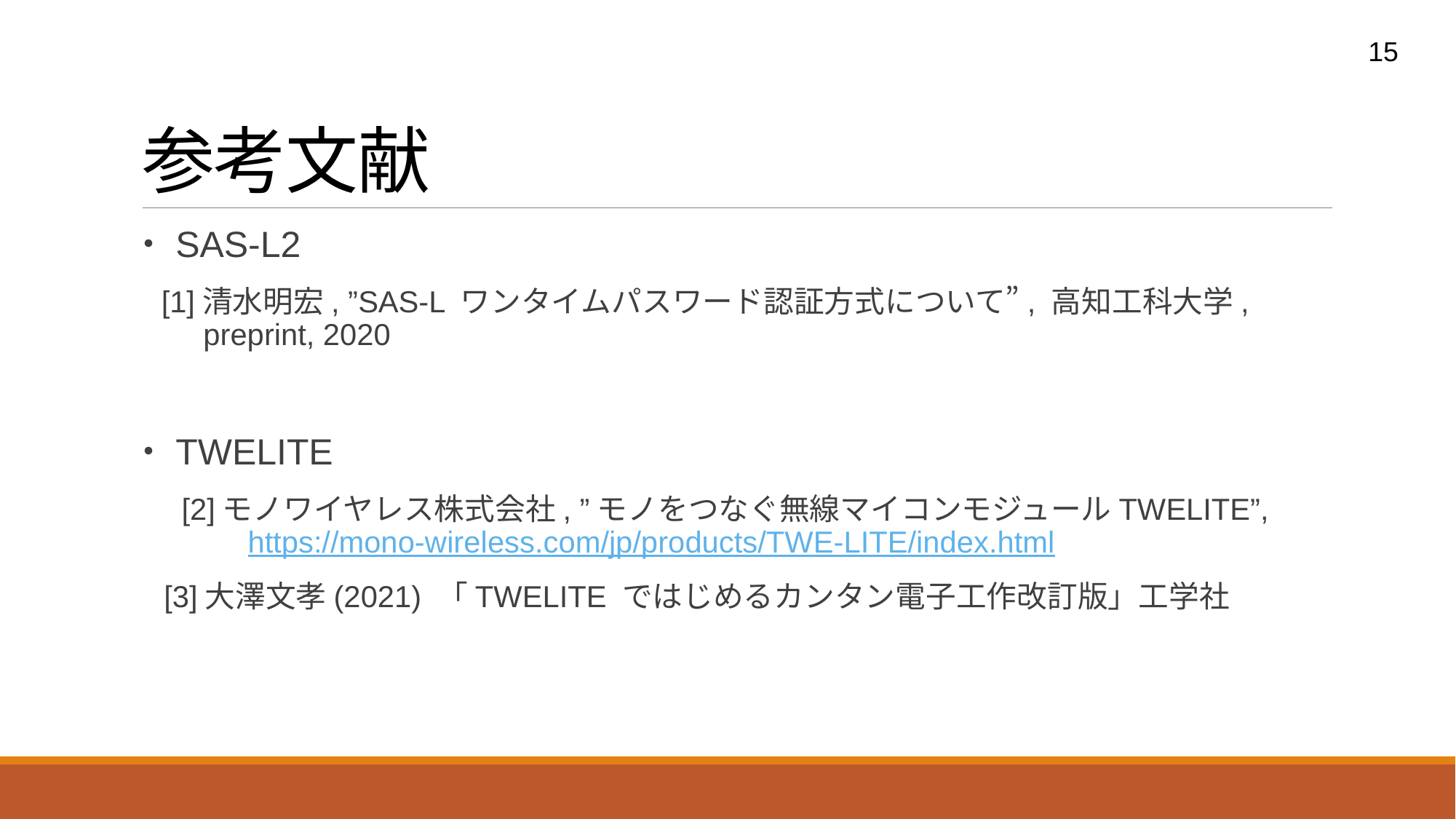

15
# 参考文献
・SAS-L2
     [1]清水明宏, ”SAS-L ワンタイムパスワード認証方式について”, 高知工科大学,
          preprint, 2020

・TWELITE
　  [2]モノワイヤレス株式会社, ”モノをつなぐ無線マイコンモジュールTWELITE”,
 　　     https://mono-wireless.com/jp/products/TWE-LITE/index.html
    [3]大澤文孝(2021) 「TWELITE ではじめるカンタン電子工作改訂版」工学社